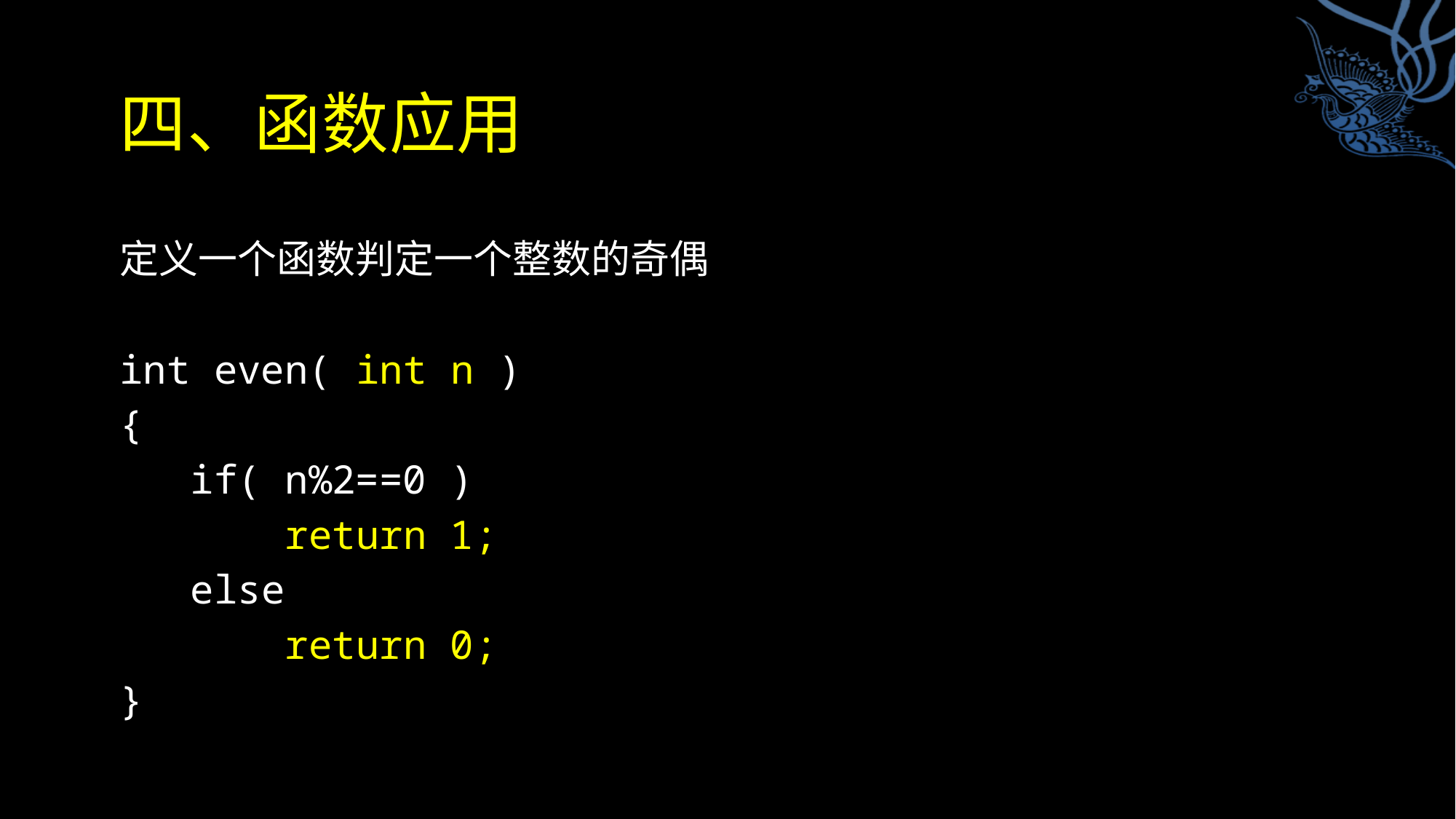

# 四、函数应用
定义一个函数判定一个整数的奇偶

int even( int n )
{
   if( n%2==0 )
       return 1;
   else
       return 0;
}